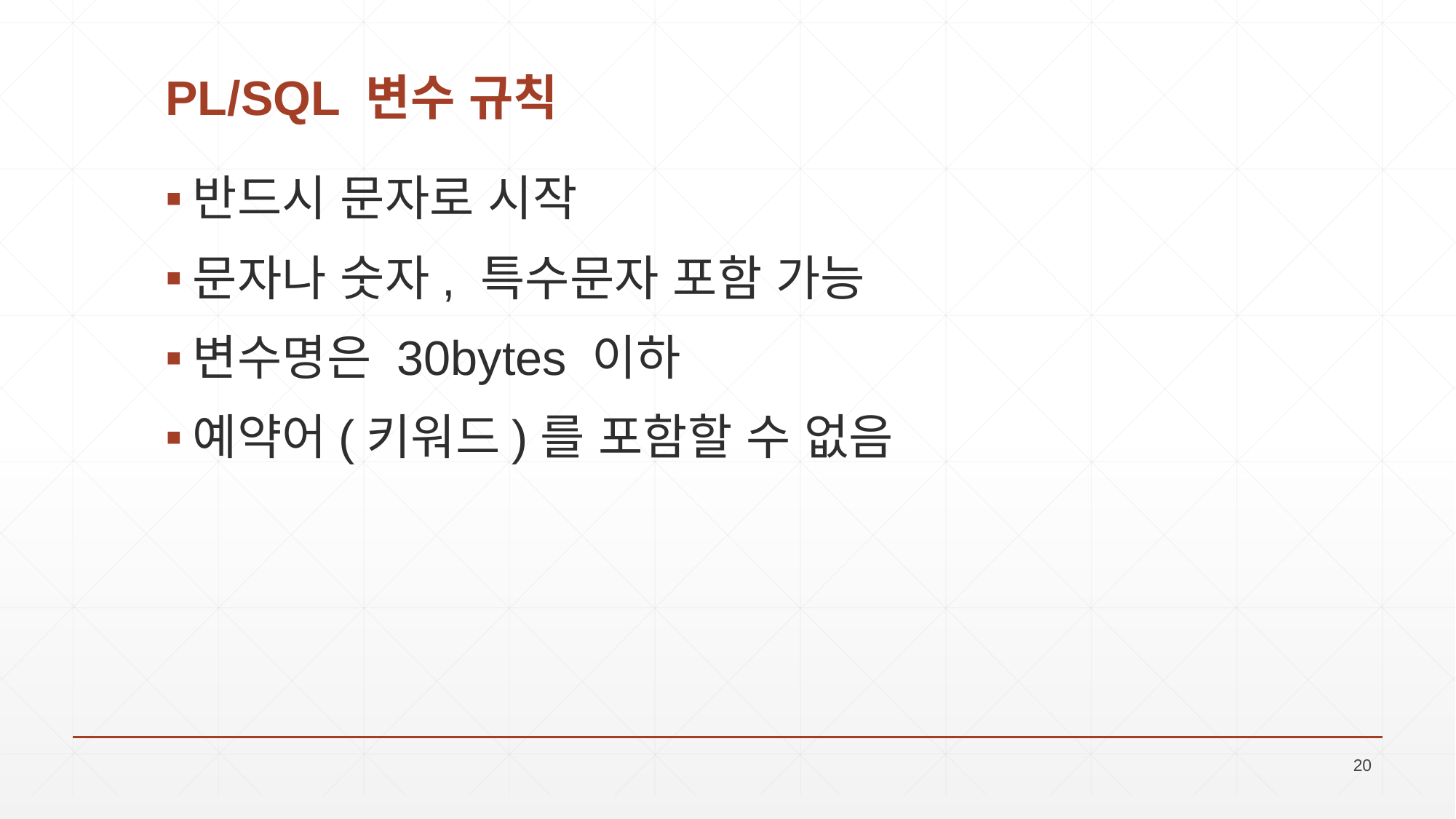

# PL/SQL 변수 규칙
반드시 문자로 시작
문자나 숫자, 특수문자 포함 가능
변수명은 30bytes 이하
예약어(키워드)를 포함할 수 없음
20